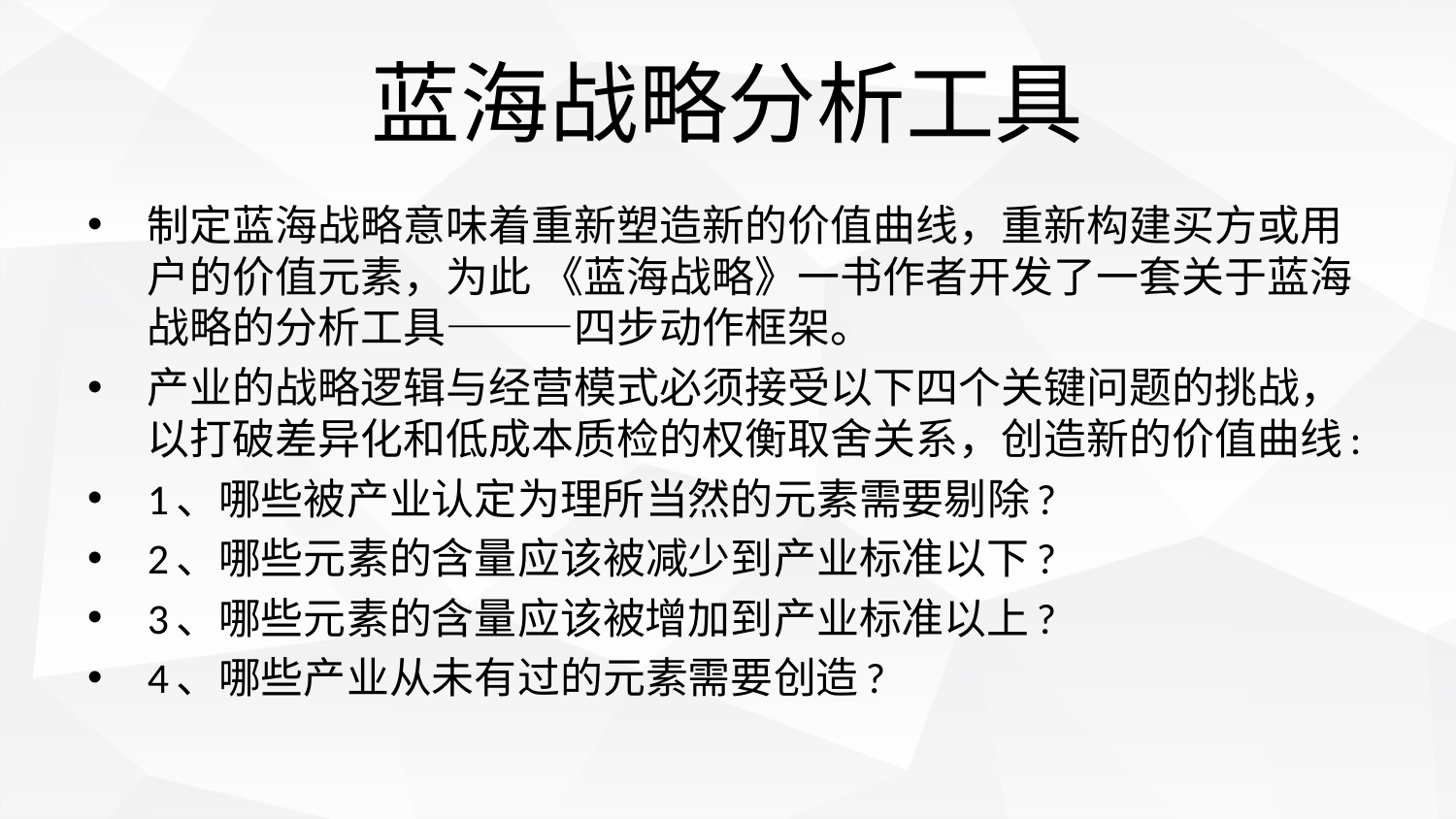

# 蓝海战略分析工具
制定蓝海战略意味着重新塑造新的价值曲线，重新构建买方或用户的价值元素，为此 《蓝海战略》一书作者开发了一套关于蓝海战略的分析工具———四步动作框架。
产业的战略逻辑与经营模式必须接受以下四个关键问题的挑战，以打破差异化和低成本质检的权衡取舍关系，创造新的价值曲线:
1、哪些被产业认定为理所当然的元素需要剔除?
2、哪些元素的含量应该被减少到产业标准以下?
3、哪些元素的含量应该被增加到产业标准以上?
4、哪些产业从未有过的元素需要创造?